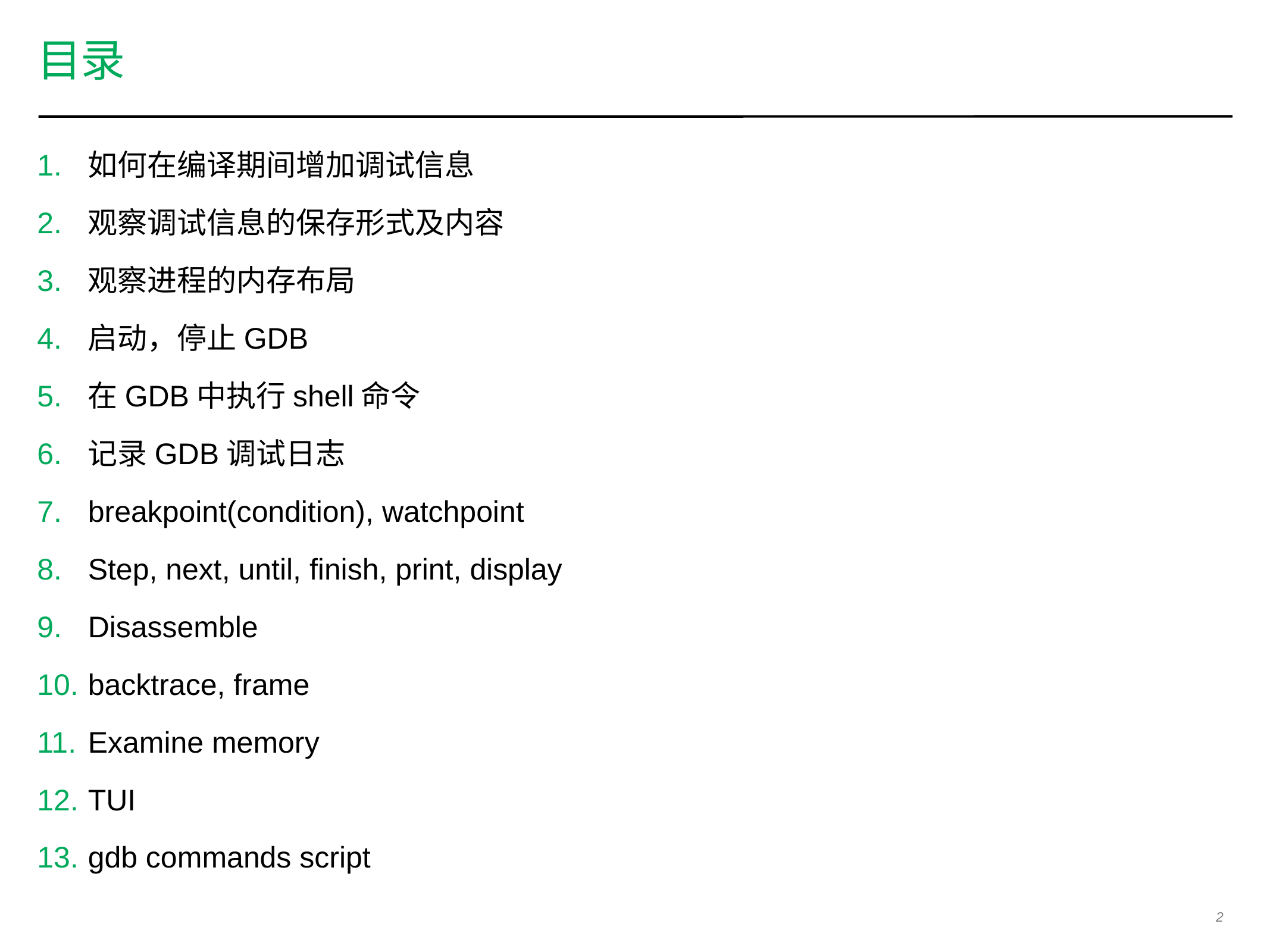

# 目录
如何在编译期间增加调试信息
观察调试信息的保存形式及内容
观察进程的内存布局
启动，停止GDB
在GDB中执行shell命令
记录GDB调试日志
breakpoint(condition), watchpoint
Step, next, until, finish, print, display
Disassemble
backtrace, frame
Examine memory
TUI
gdb commands script

2